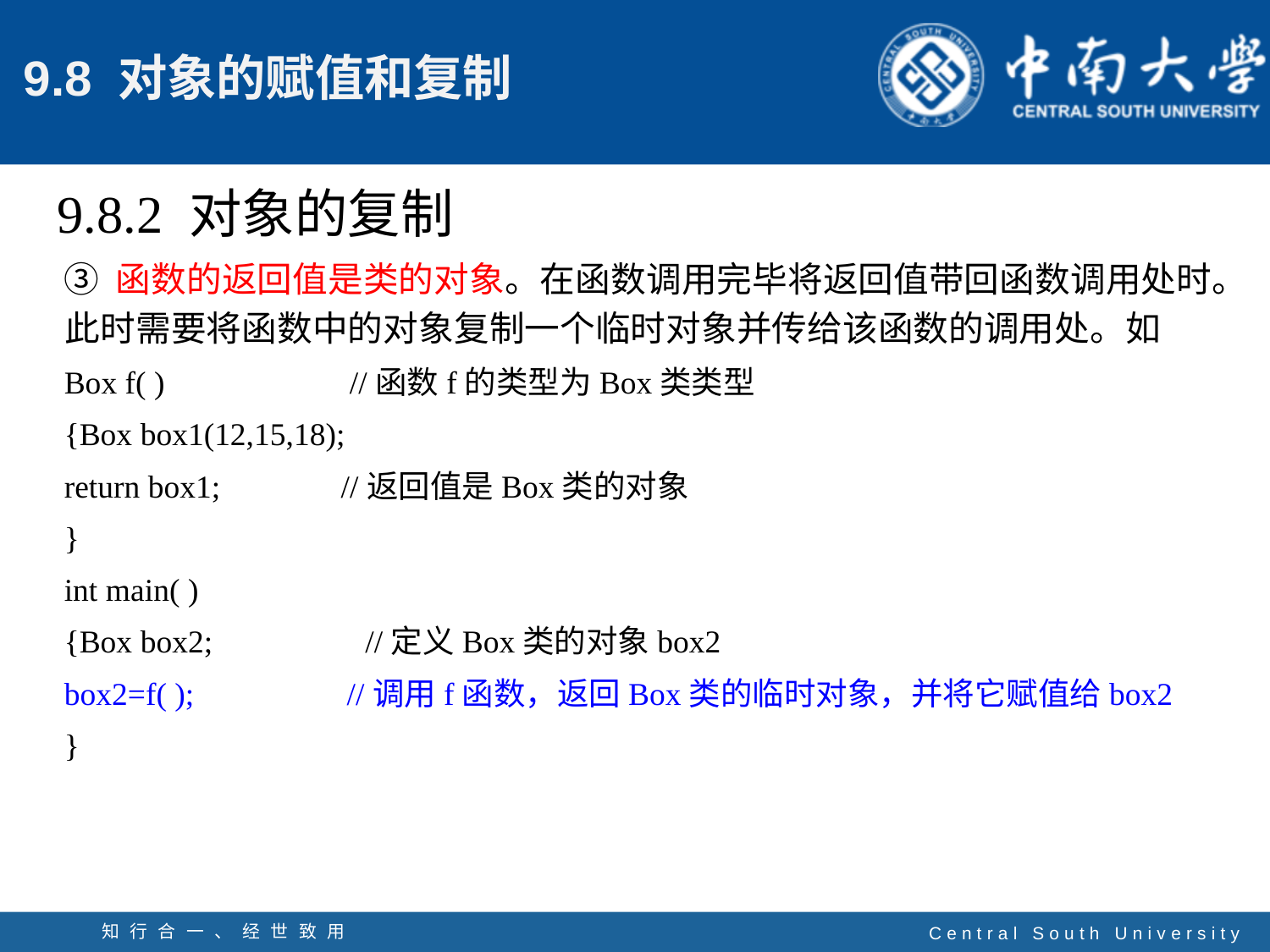

9.8.2 对象的复制
③ 函数的返回值是类的对象。在函数调用完毕将返回值带回函数调用处时。此时需要将函数中的对象复制一个临时对象并传给该函数的调用处。如
Box f( )                       //函数f的类型为Box类类型
{Box box1(12,15,18);
return box1;               //返回值是Box类的对象
}
int main( )
{Box box2;                   //定义Box类的对象box2
box2=f( );                   //调用f函数，返回Box类的临时对象，并将它赋值给box2
}

知行合一、经世致用
自强不息 厚德载物
Central South University